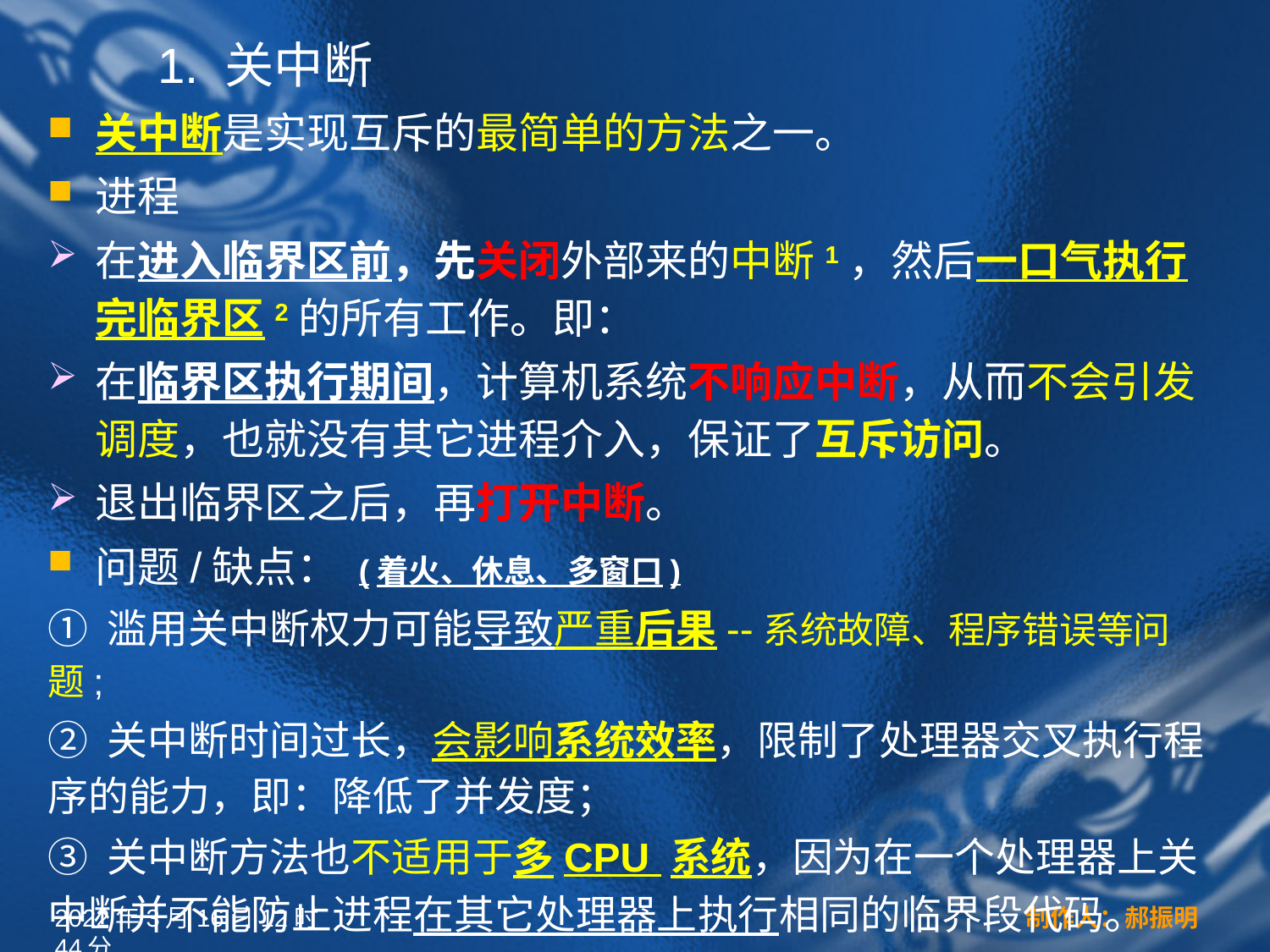

1. 关中断
关中断是实现互斥的最简单的方法之一。
进程
在进入临界区前，先关闭外部来的中断1，然后一口气执行完临界区2的所有工作。即：
在临界区执行期间，计算机系统不响应中断，从而不会引发调度，也就没有其它进程介入，保证了互斥访问。
退出临界区之后，再打开中断。
问题/缺点： (着火、休息、多窗口)
① 滥用关中断权力可能导致严重后果--系统故障、程序错误等问题;
② 关中断时间过长，会影响系统效率，限制了处理器交叉执行程序的能力，即：降低了并发度；
③ 关中断方法也不适用于多CPU 系统，因为在一个处理器上关中断并不能防止进程在其它处理器上执行相同的临界段代码。
2022年3月16日12时44分
制作人：郝振明